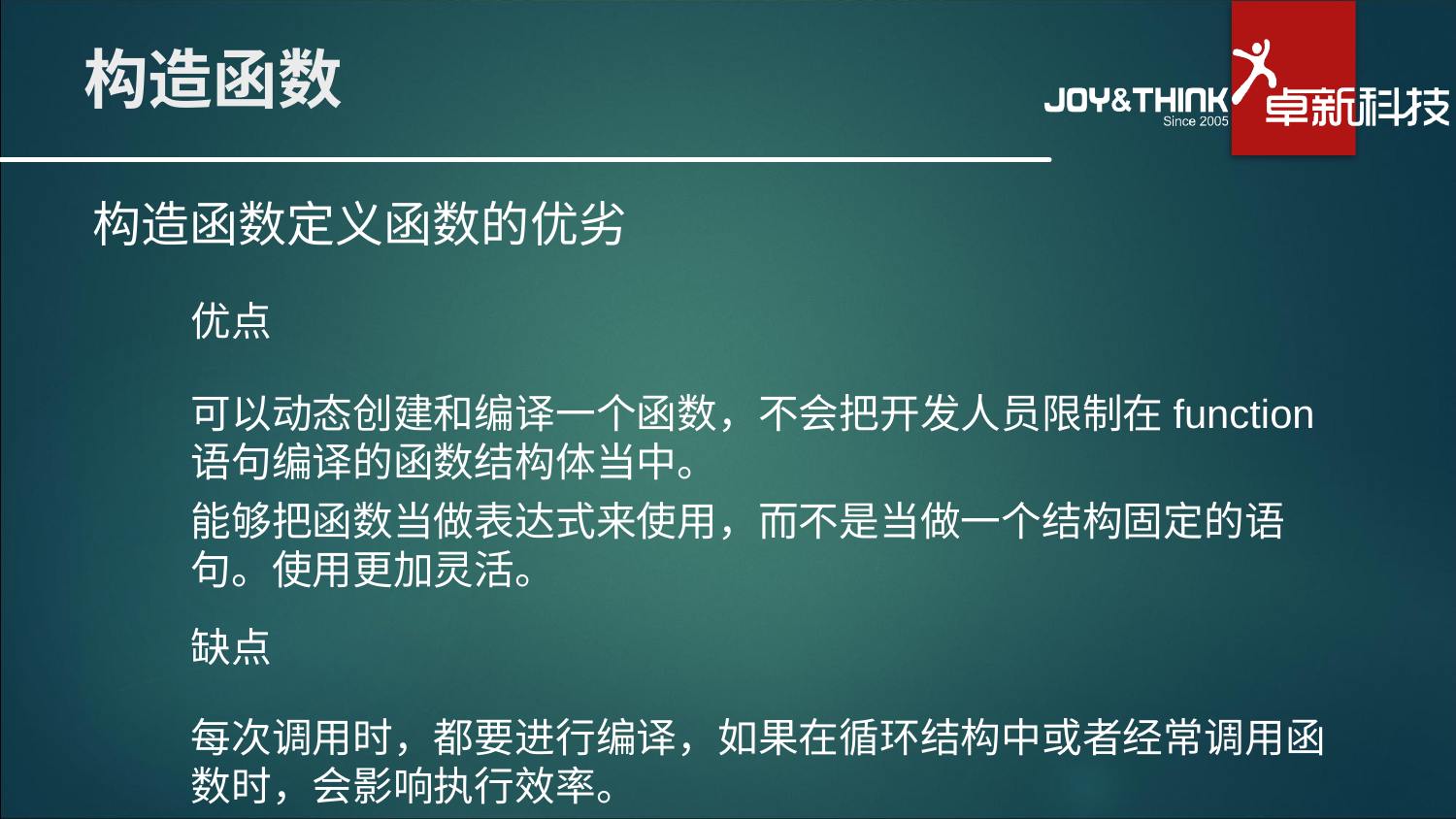

# 构造函数
构造函数定义函数的优劣
优点
可以动态创建和编译一个函数，不会把开发人员限制在function语句编译的函数结构体当中。
能够把函数当做表达式来使用，而不是当做一个结构固定的语句。使用更加灵活。
缺点
每次调用时，都要进行编译，如果在循环结构中或者经常调用函数时，会影响执行效率。